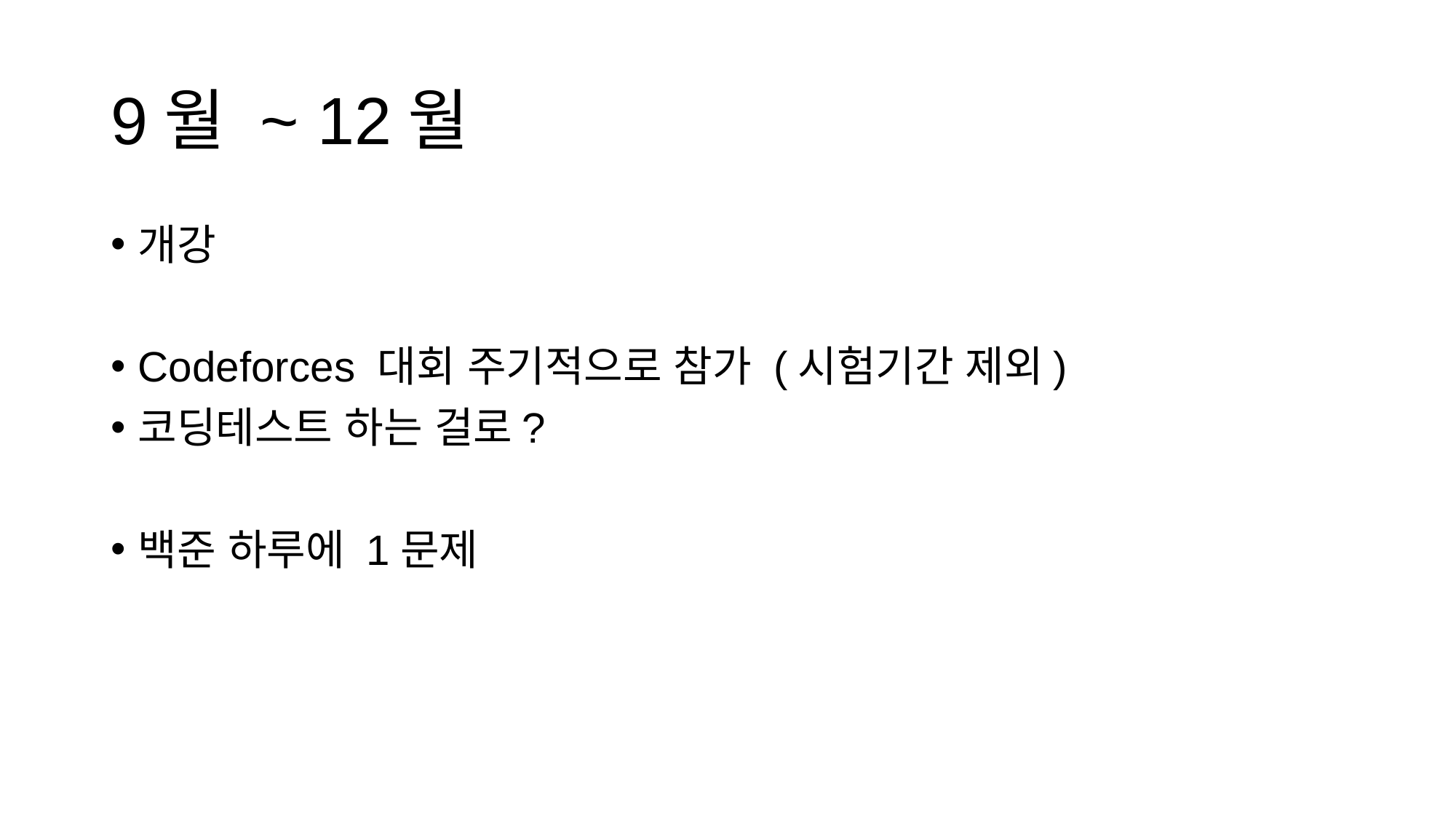

# 9월 ~ 12월
개강

Codeforces 대회 주기적으로 참가 (시험기간 제외)
코딩테스트 하는 걸로?

백준 하루에 1문제